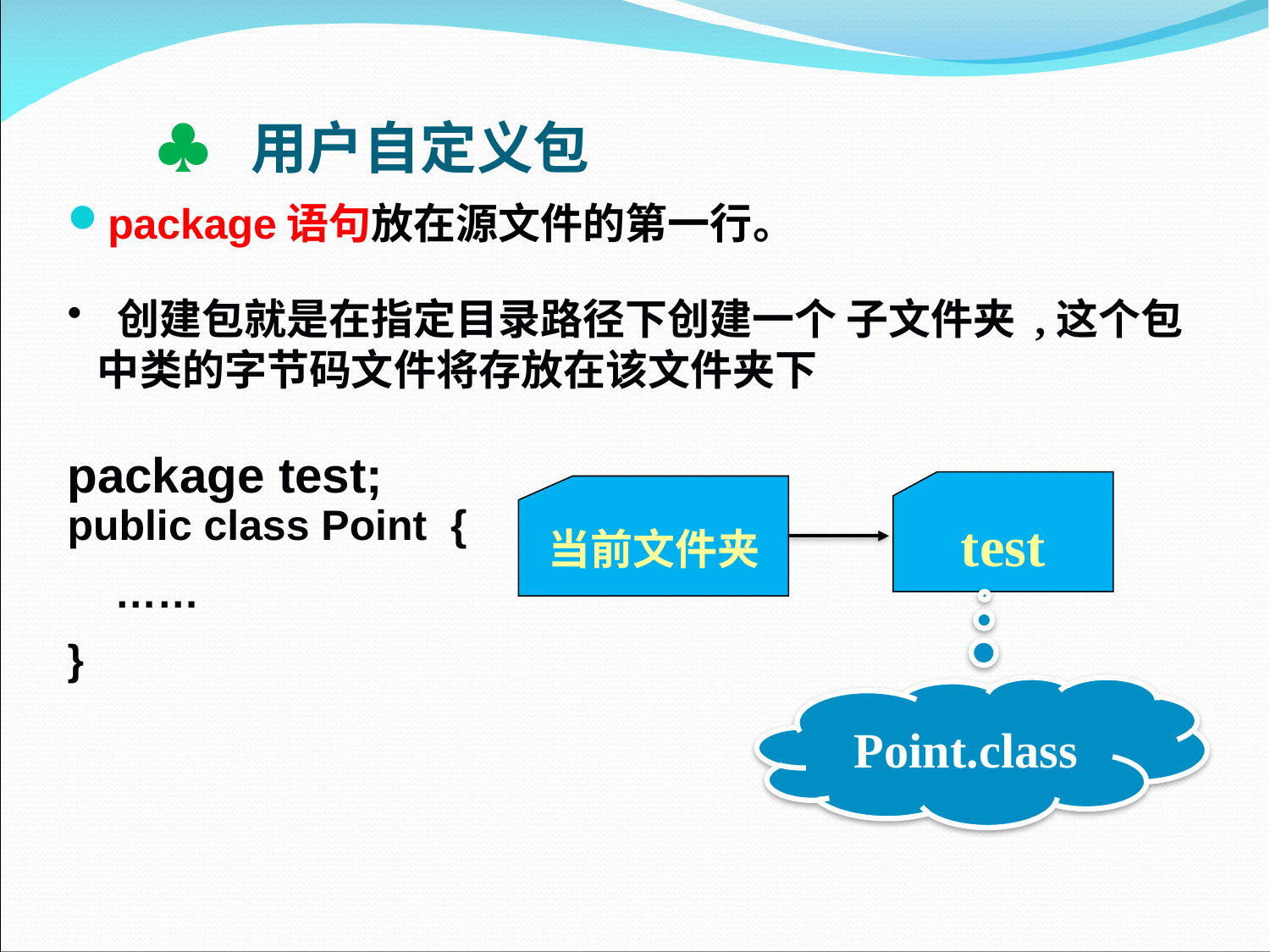

# ♣  用户自定义包
package语句放在源文件的第一行。
 创建包就是在指定目录路径下创建一个 子文件夹 ,这个包中类的字节码文件将存放在该文件夹下
package test;
public class Point  {
    ……
}
test
当前文件夹
Point.class